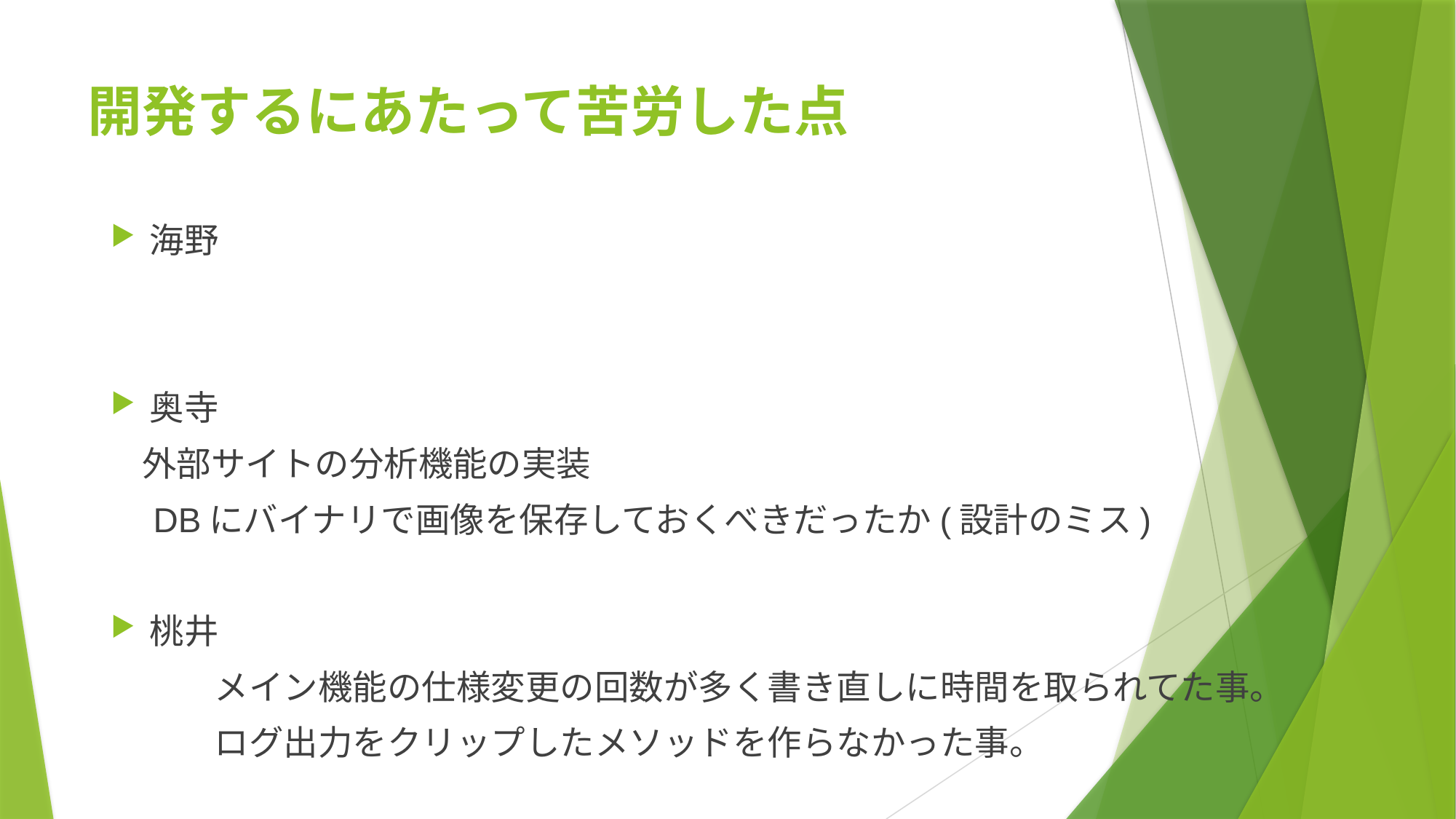

# 開発するにあたって苦労した点
海野

奥寺
   外部サイトの分析機能の実装
　DBにバイナリで画像を保存しておくべきだったか(設計のミス)

桃井
	メイン機能の仕様変更の回数が多く書き直しに時間を取られてた事。
	ログ出力をクリップしたメソッドを作らなかった事。